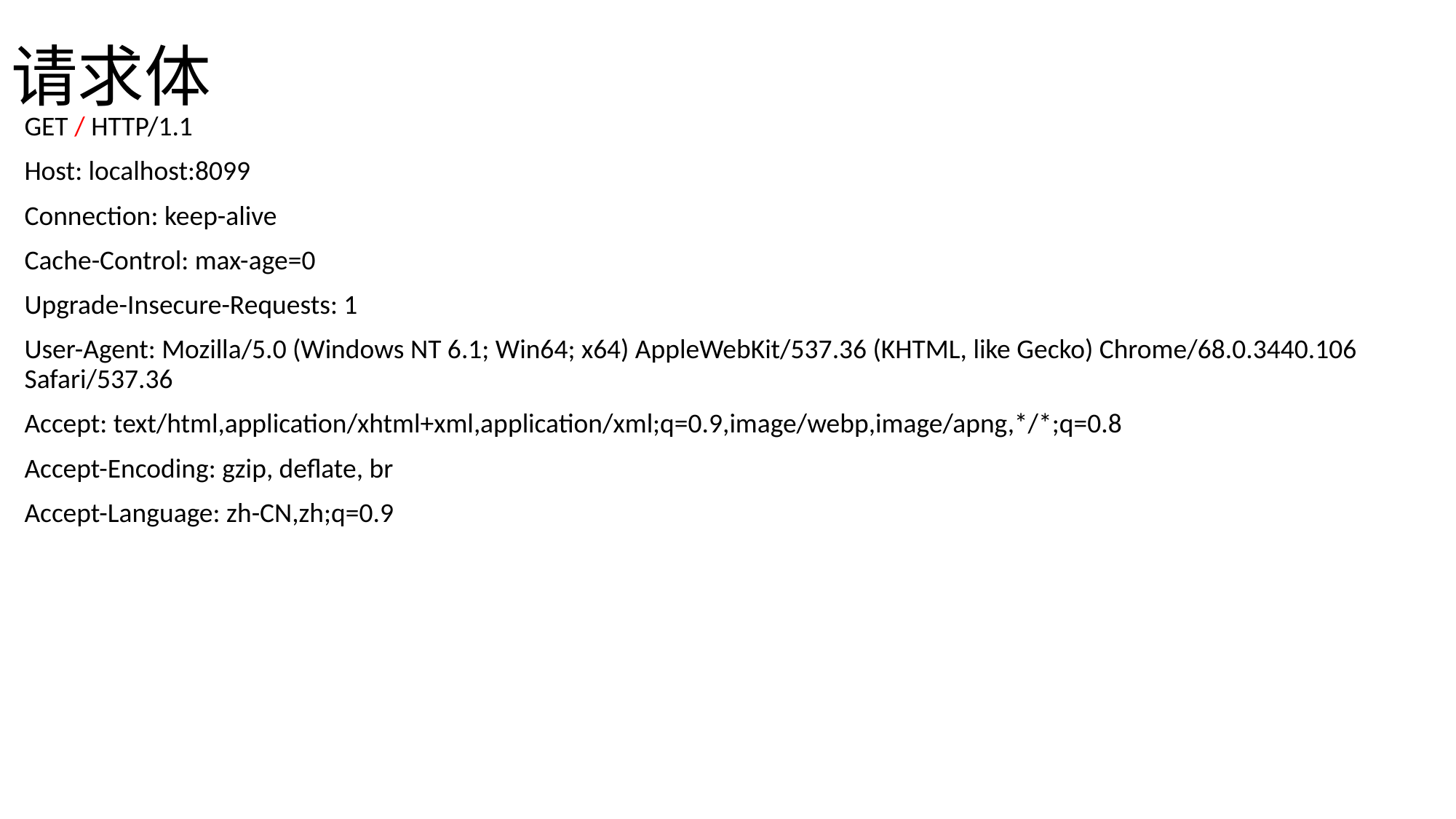

# 请求体
GET / HTTP/1.1
Host: localhost:8099
Connection: keep-alive
Cache-Control: max-age=0
Upgrade-Insecure-Requests: 1
User-Agent: Mozilla/5.0 (Windows NT 6.1; Win64; x64) AppleWebKit/537.36 (KHTML, like Gecko) Chrome/68.0.3440.106 Safari/537.36
Accept: text/html,application/xhtml+xml,application/xml;q=0.9,image/webp,image/apng,*/*;q=0.8
Accept-Encoding: gzip, deflate, br
Accept-Language: zh-CN,zh;q=0.9